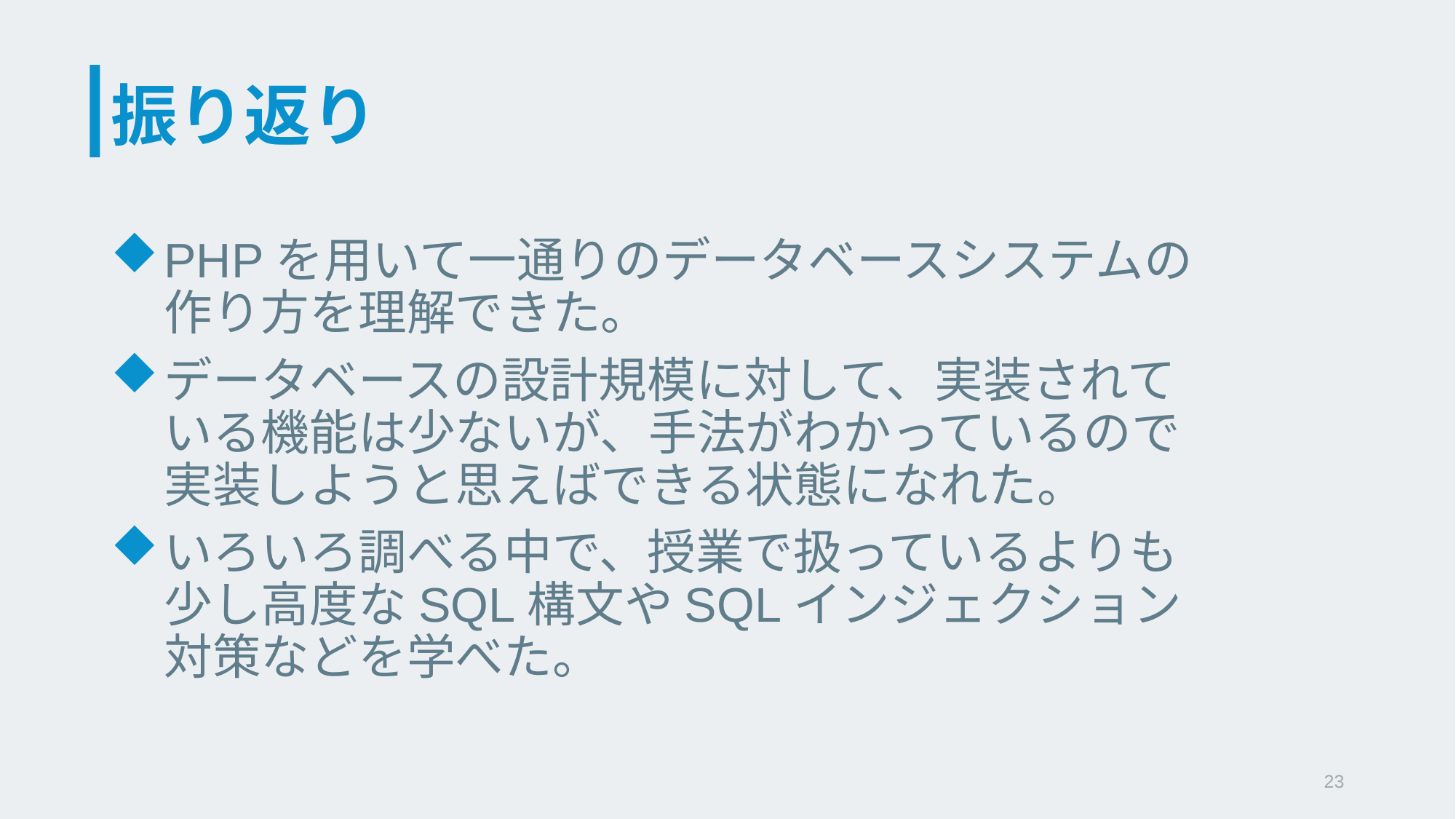

# 振り返り
PHPを用いて一通りのデータベースシステムの作り方を理解できた。
データベースの設計規模に対して、実装されている機能は少ないが、手法がわかっているので実装しようと思えばできる状態になれた。
いろいろ調べる中で、授業で扱っているよりも少し高度なSQL構文やSQLインジェクション対策などを学べた。
23